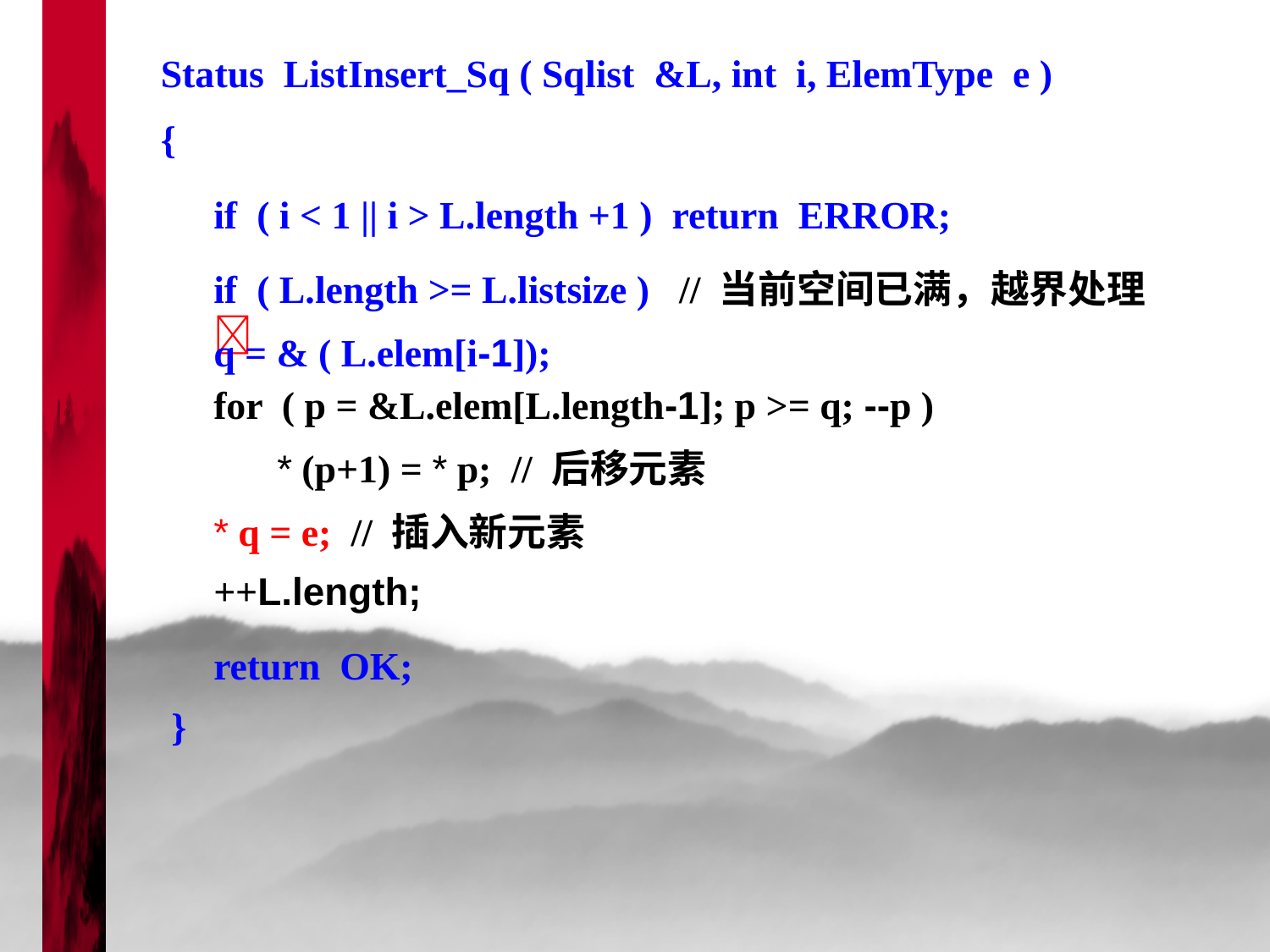

Status  ListInsert_Sq ( Sqlist  &L, int  i, ElemType  e )
{
}
if  ( i < 1 || i > L.length +1 )  return  ERROR;
if  ( L.length >= L.listsize )   // 当前空间已满，越界处理α
q = & ( L.elem[i-1]);
for  ( p = &L.elem[L.length-1]; p >= q; --p )
* (p+1) = * p;  // 后移元素
* q = e;  // 插入新元素
++L.length;
return  OK;